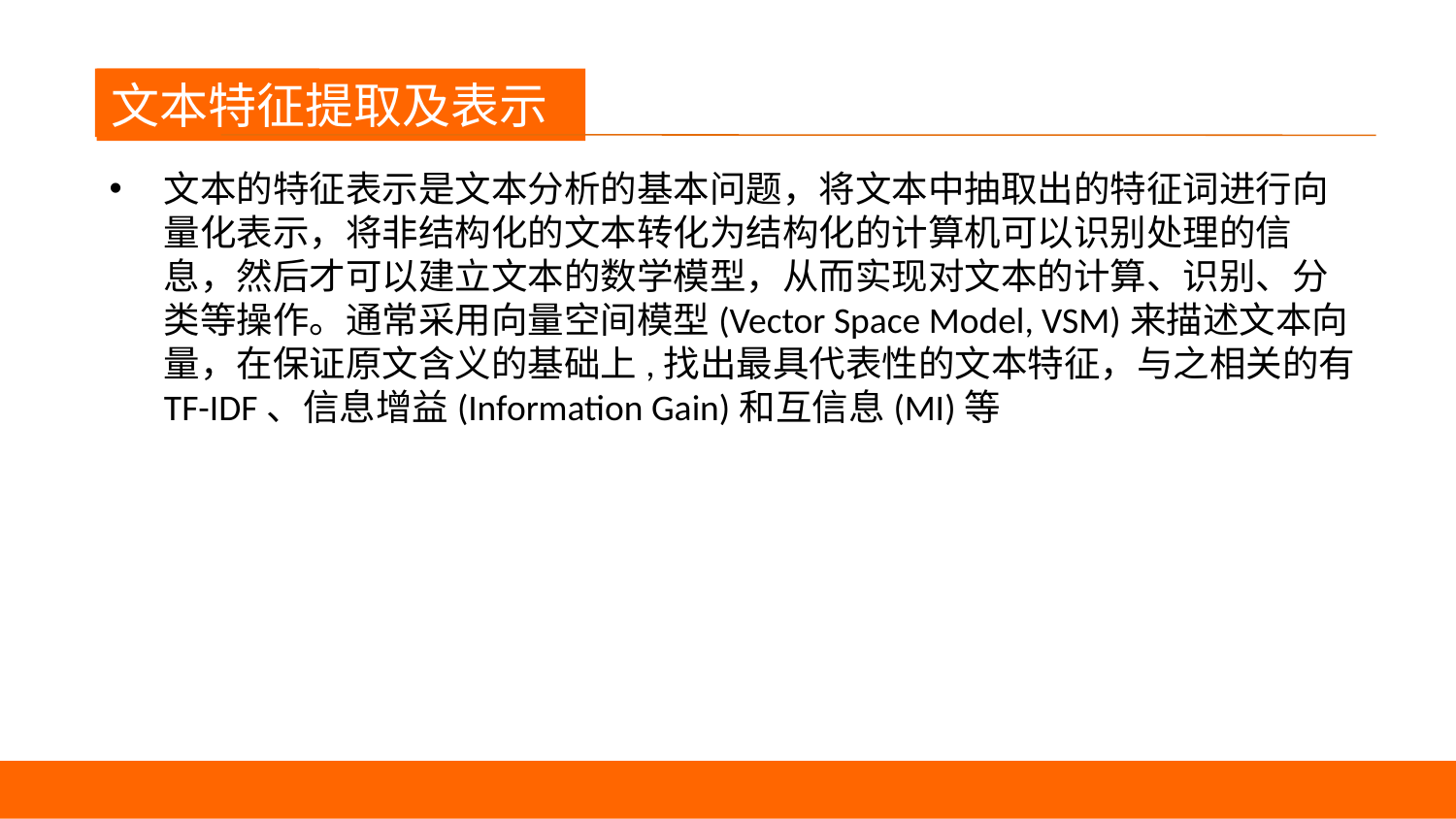

文本特征提取及表示
文本的特征表示是文本分析的基本问题，将文本中抽取出的特征词进行向量化表示，将非结构化的文本转化为结构化的计算机可以识别处理的信息，然后才可以建立文本的数学模型，从而实现对文本的计算、识别、分类等操作。通常采用向量空间模型(Vector Space Model, VSM)来描述文本向量，在保证原文含义的基础上,找出最具代表性的文本特征，与之相关的有TF-IDF、信息增益(Information Gain)和互信息(MI)等